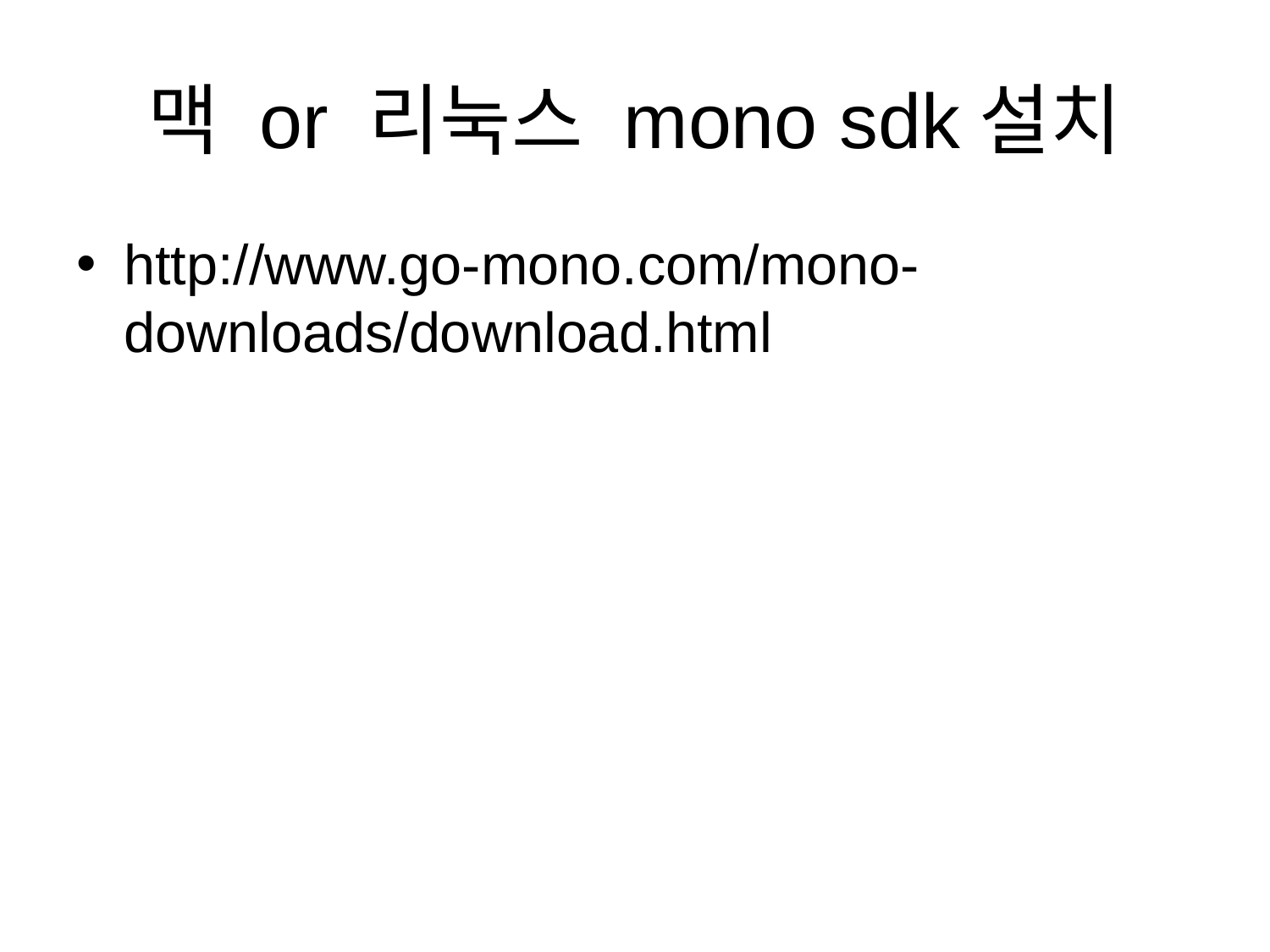

# 맥 or 리눅스 mono sdk설치
http://www.go-mono.com/mono-downloads/download.html